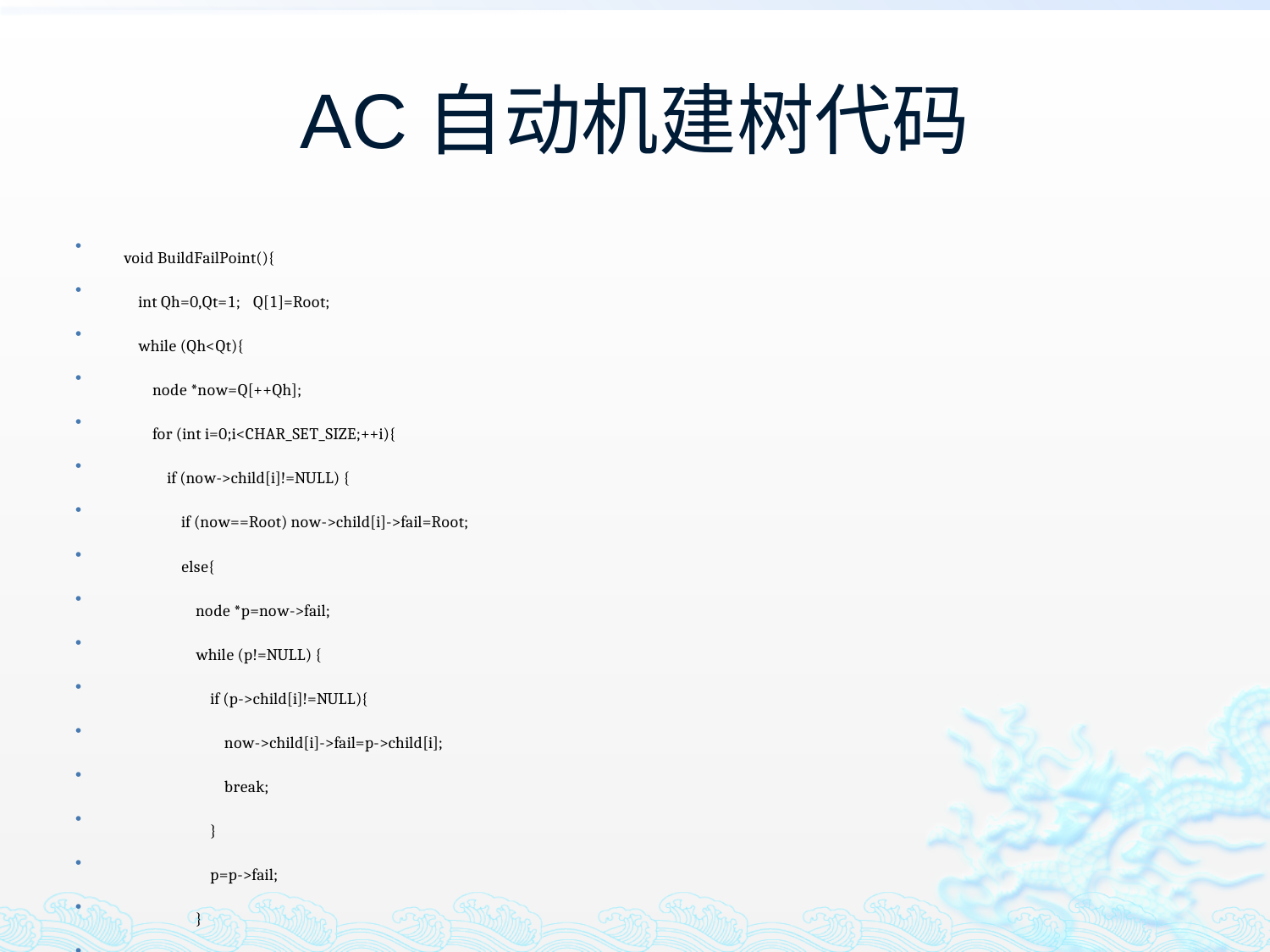

# AC自动机建树代码
void BuildFailPoint(){
    int Qh=0,Qt=1;  Q[1]=Root;
    while (Qh<Qt){
        node *now=Q[++Qh];
        for (int i=0;i<CHAR_SET_SIZE;++i){
            if (now->child[i]!=NULL) {
                if (now==Root) now->child[i]->fail=Root;
                else{
                    node *p=now->fail;
                    while (p!=NULL) {
                        if (p->child[i]!=NULL){
                            now->child[i]->fail=p->child[i];
                            break;
                        }
                        p=p->fail;
                    }
                    if (p==NULL) now->child[i]->fail=Root;
                }
                Q[++Qt]=now->child[i];
            }
        }
    }
}